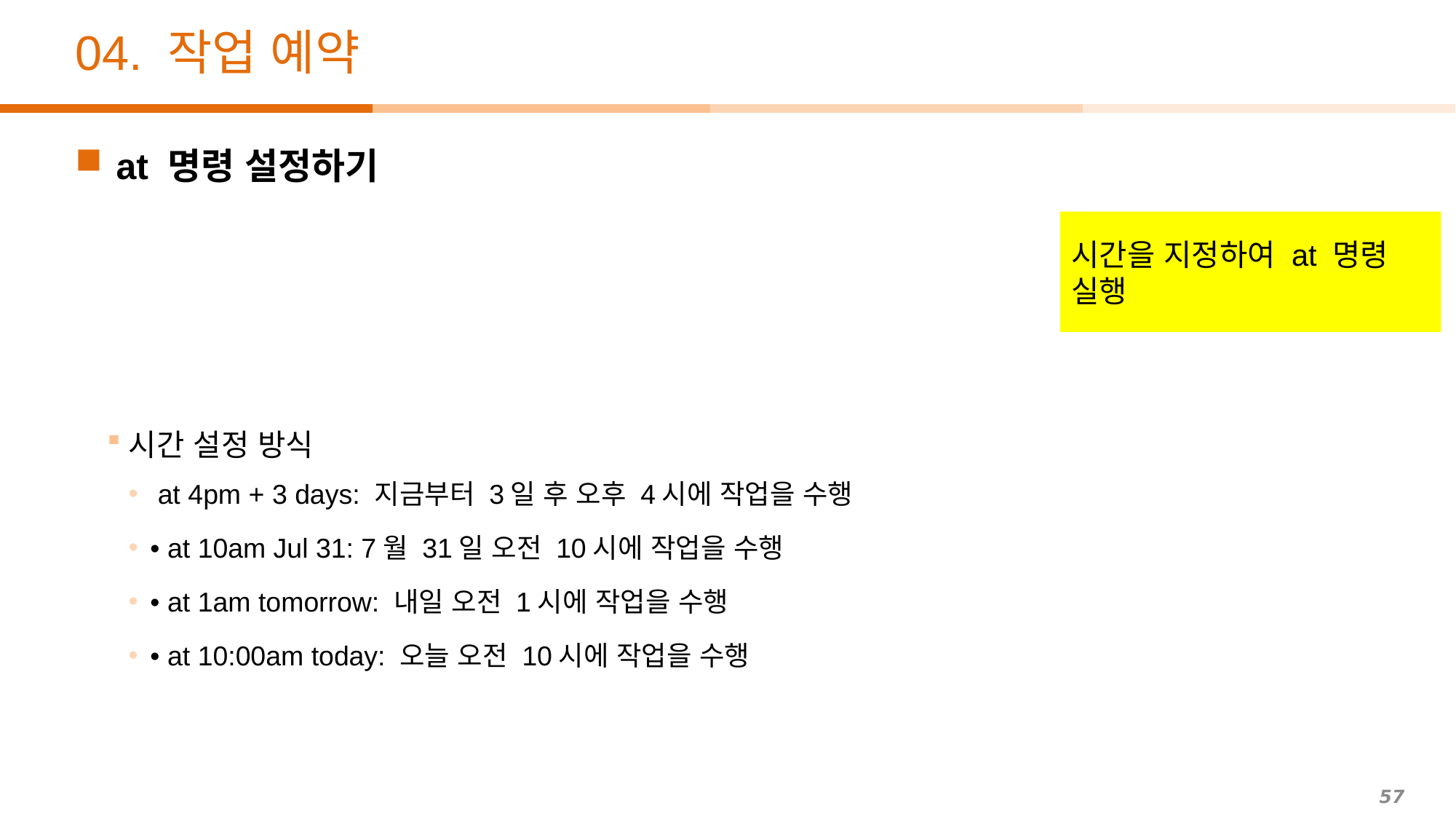

# 04. 작업 예약
at 명령 설정하기

시간 설정 방식
 at 4pm + 3 days: 지금부터 3일 후 오후 4시에 작업을 수행
• at 10am Jul 31: 7월 31일 오전 10시에 작업을 수행
• at 1am tomorrow: 내일 오전 1시에 작업을 수행
• at 10:00am today: 오늘 오전 10시에 작업을 수행
시간을 지정하여 at 명령 실행